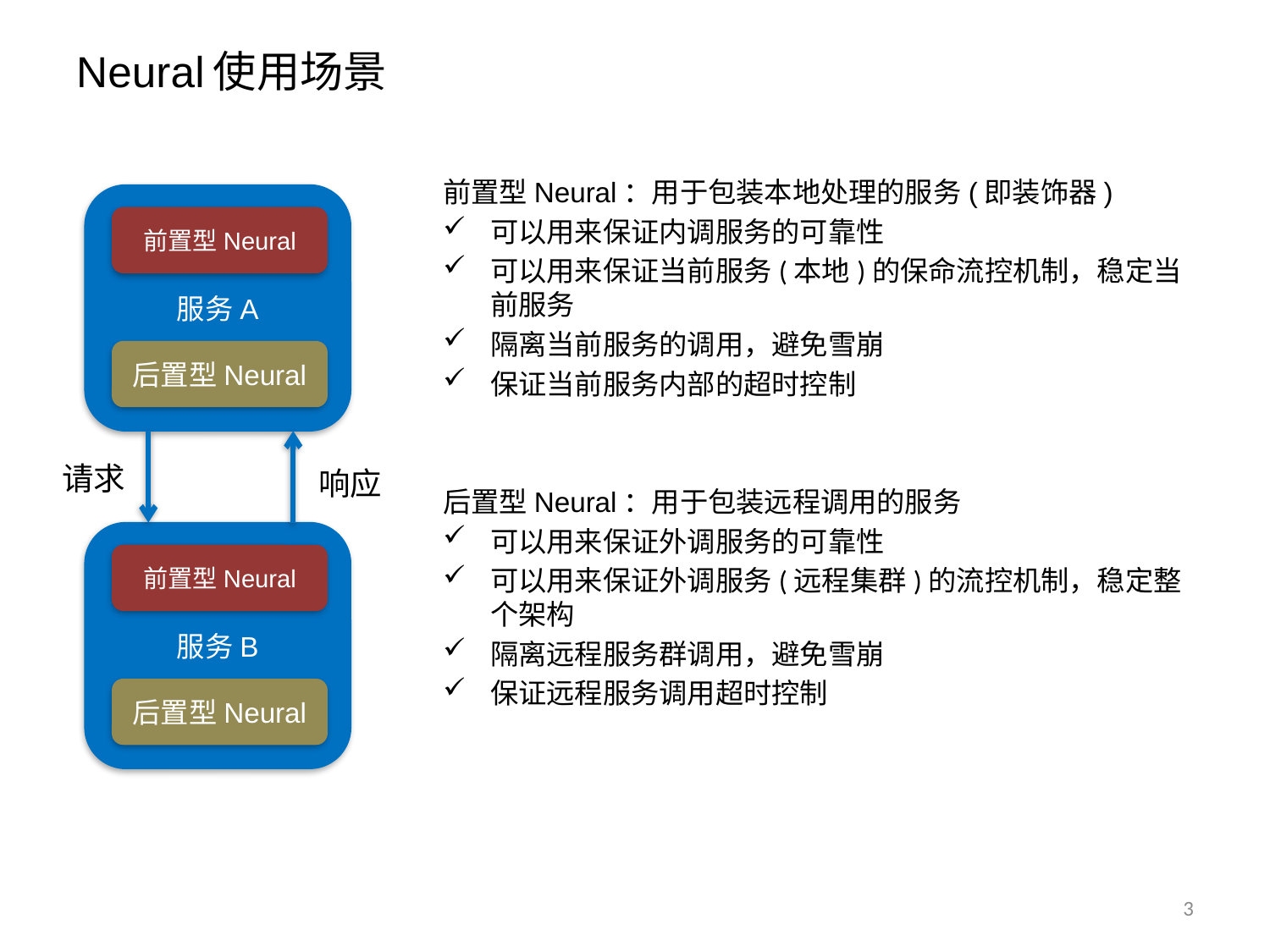

# Neural使用场景
前置型Neural：用于包装本地处理的服务(即装饰器)
可以用来保证内调服务的可靠性
可以用来保证当前服务(本地)的保命流控机制，稳定当前服务
隔离当前服务的调用，避免雪崩
保证当前服务内部的超时控制

后置型Neural：用于包装远程调用的服务
可以用来保证外调服务的可靠性
可以用来保证外调服务(远程集群)的流控机制，稳定整个架构
隔离远程服务群调用，避免雪崩
保证远程服务调用超时控制
服务A
前置型Neural
后置型Neural
请求
响应
服务B
前置型Neural
后置型Neural
3